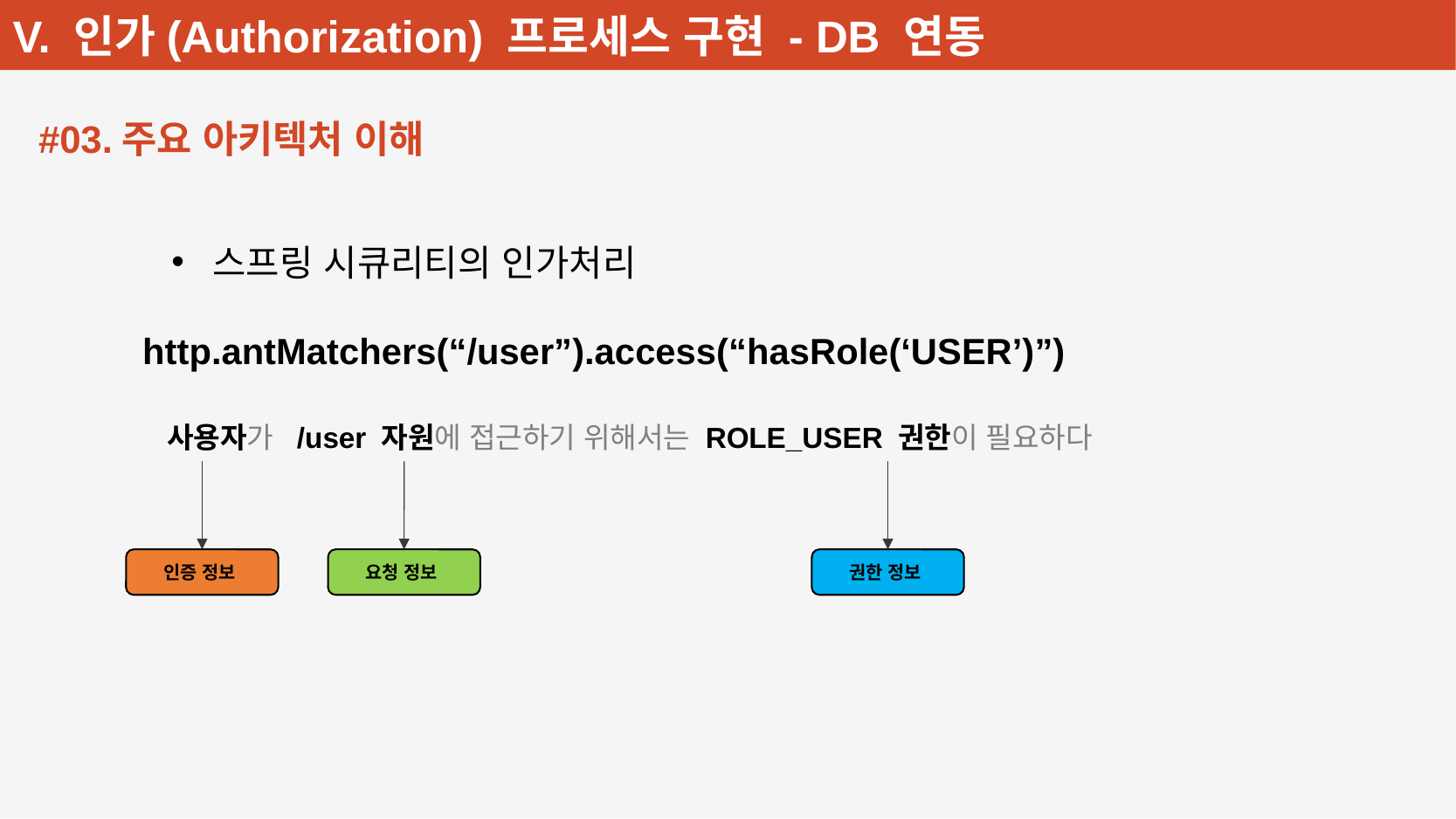

#03.주요 아키텍처 이해
스프링 시큐리티의 인가처리
http.antMatchers(“/user”).access(“hasRole(‘USER’)”)
사용자가  /user 자원에 접근하기 위해서는 ROLE_USER 권한이 필요하다
권한 정보
요청 정보
인증 정보